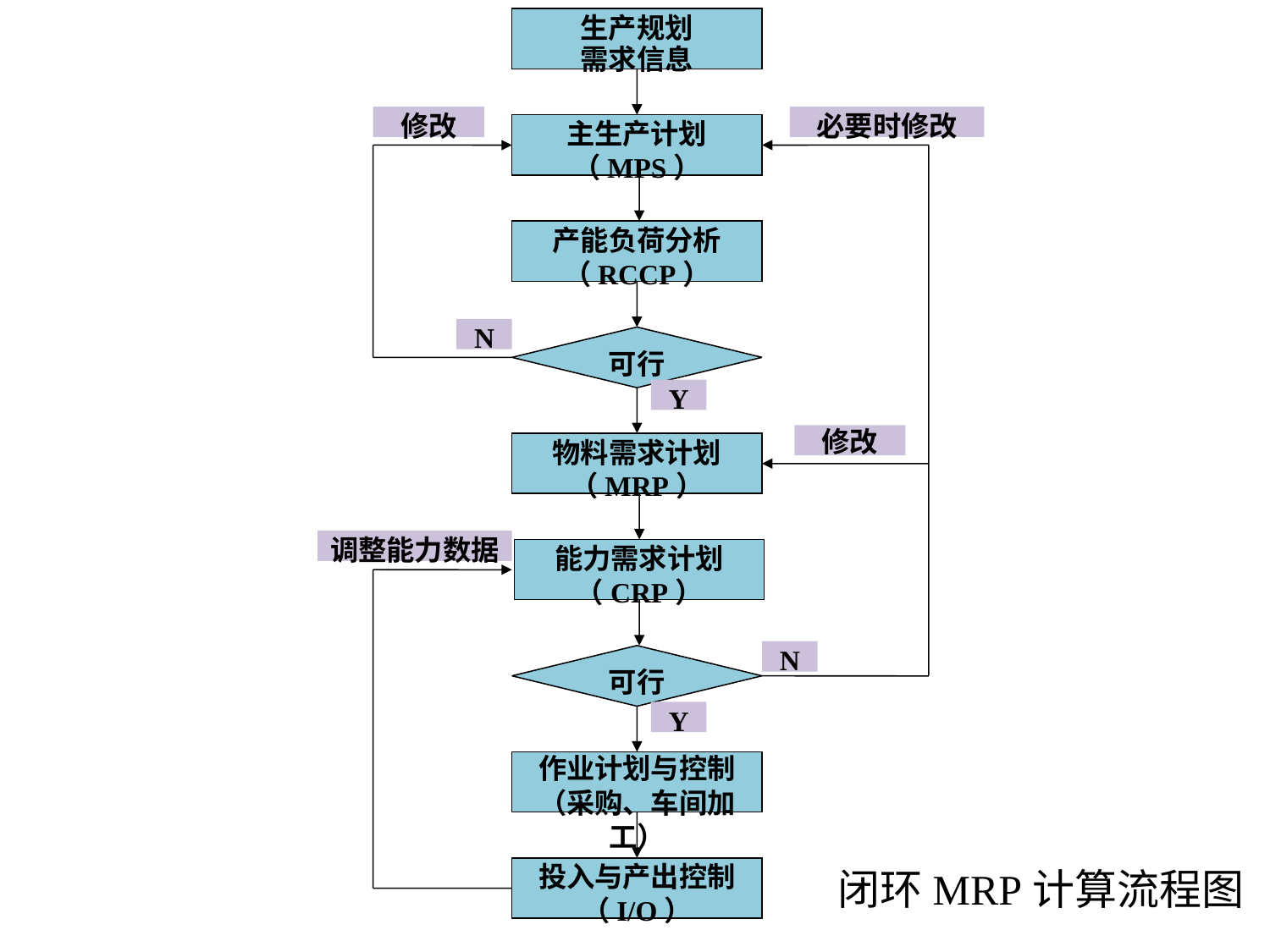

生产规划
需求信息

修改
必要时修改
主生产计划
（MPS）

产能负荷分析
（RCCP）

N
可行
Y

修改
物料需求计划
（MRP）

调整能力数据
能力需求计划
（CRP）

N
可行
Y

作业计划与控制
（采购、车间加工）

投入与产出控制
（I/O）
闭环MRP计算流程图